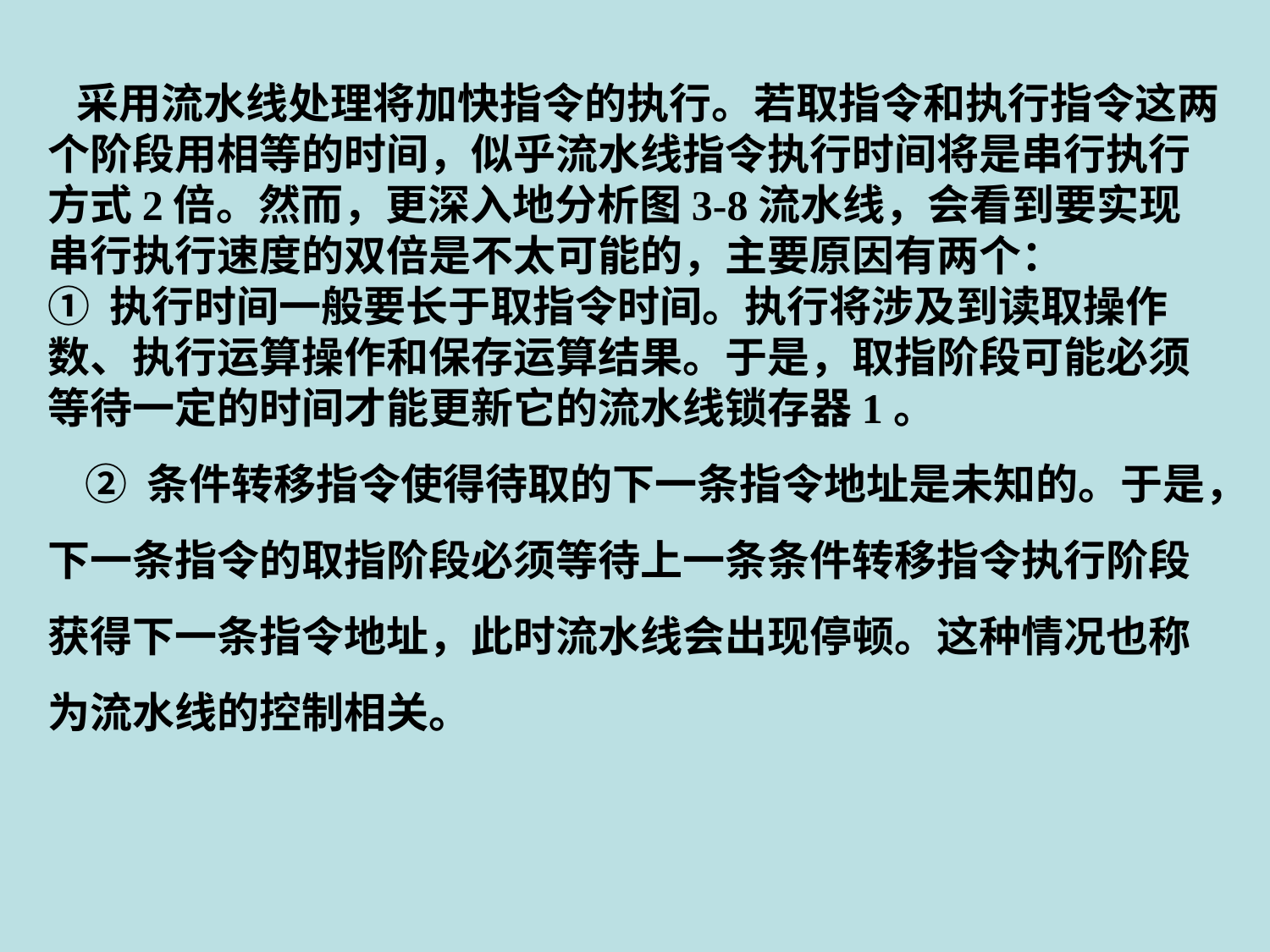

采用流水线处理将加快指令的执行。若取指令和执行指令这两个阶段用相等的时间，似乎流水线指令执行时间将是串行执行方式2倍。然而，更深入地分析图3-8流水线，会看到要实现串行执行速度的双倍是不太可能的，主要原因有两个：① 执行时间一般要长于取指令时间。执行将涉及到读取操作数、执行运算操作和保存运算结果。于是，取指阶段可能必须等待一定的时间才能更新它的流水线锁存器1。② 条件转移指令使得待取的下一条指令地址是未知的。于是，下一条指令的取指阶段必须等待上一条条件转移指令执行阶段获得下一条指令地址，此时流水线会出现停顿。这种情况也称为流水线的控制相关。